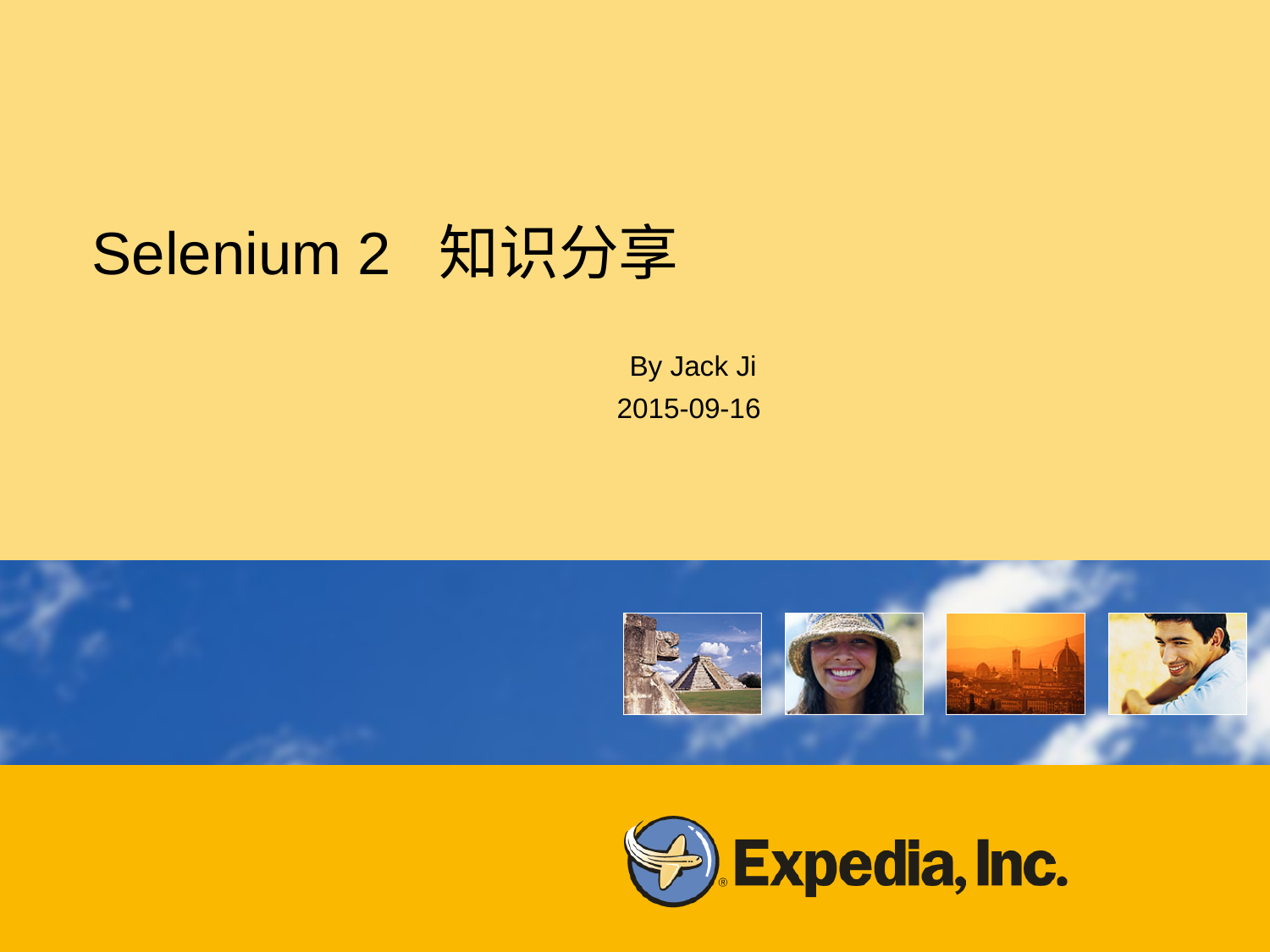

# Selenium 2  知识分享
                                            By Jack Ji
                                                                 2015-09-16